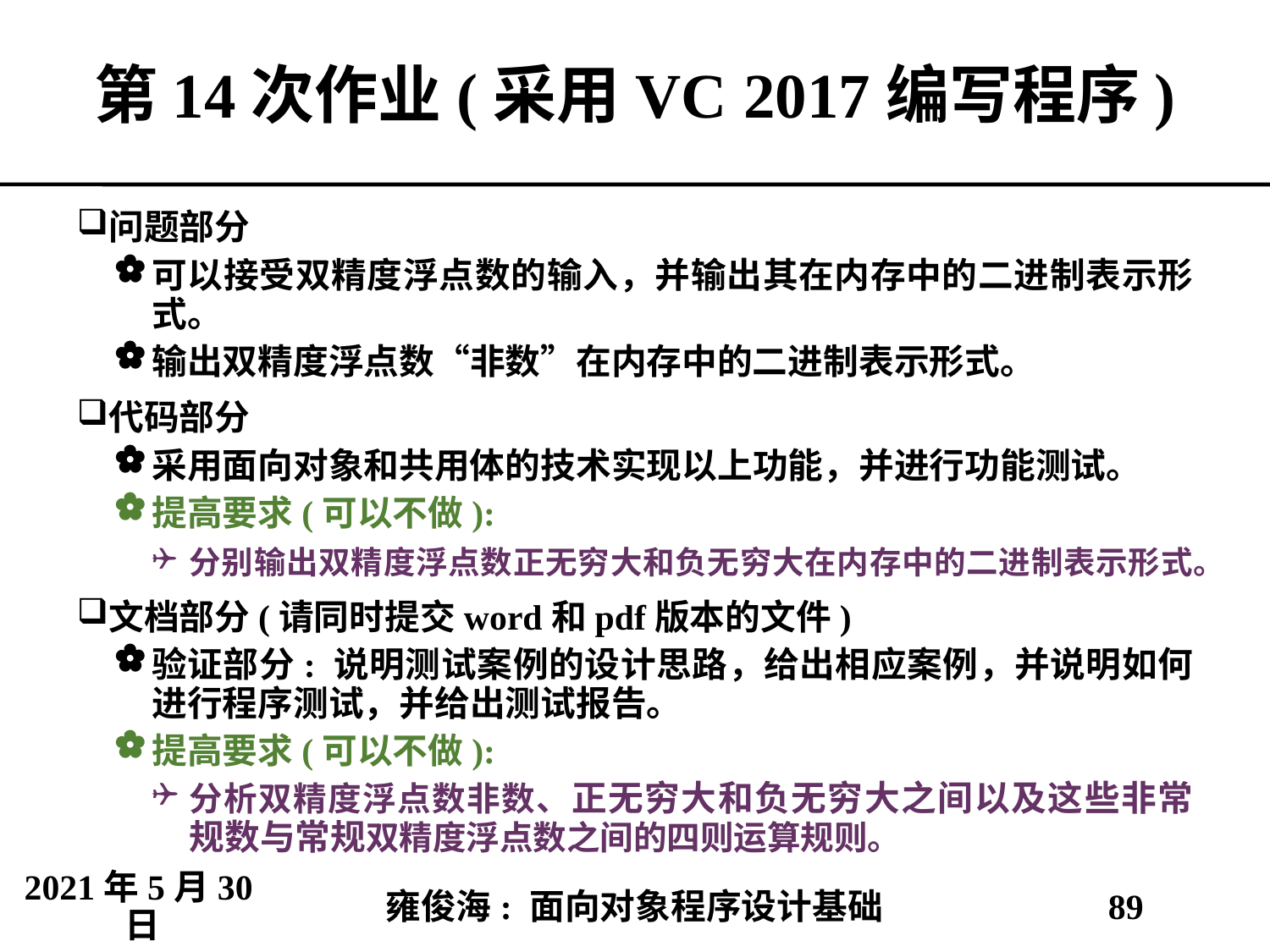

# 第14次作业(采用VC 2017编写程序)

问题部分
可以接受双精度浮点数的输入，并输出其在内存中的二进制表示形式。
输出双精度浮点数“非数”在内存中的二进制表示形式。
代码部分
采用面向对象和共用体的技术实现以上功能，并进行功能测试。
提高要求(可以不做):
分别输出双精度浮点数正无穷大和负无穷大在内存中的二进制表示形式。
文档部分(请同时提交word和pdf版本的文件)
验证部分: 说明测试案例的设计思路，给出相应案例，并说明如何进行程序测试，并给出测试报告。
提高要求(可以不做):
分析双精度浮点数非数、正无穷大和负无穷大之间以及这些非常规数与常规双精度浮点数之间的四则运算规则。
2021年5月30日
雍俊海: 面向对象程序设计基础
89